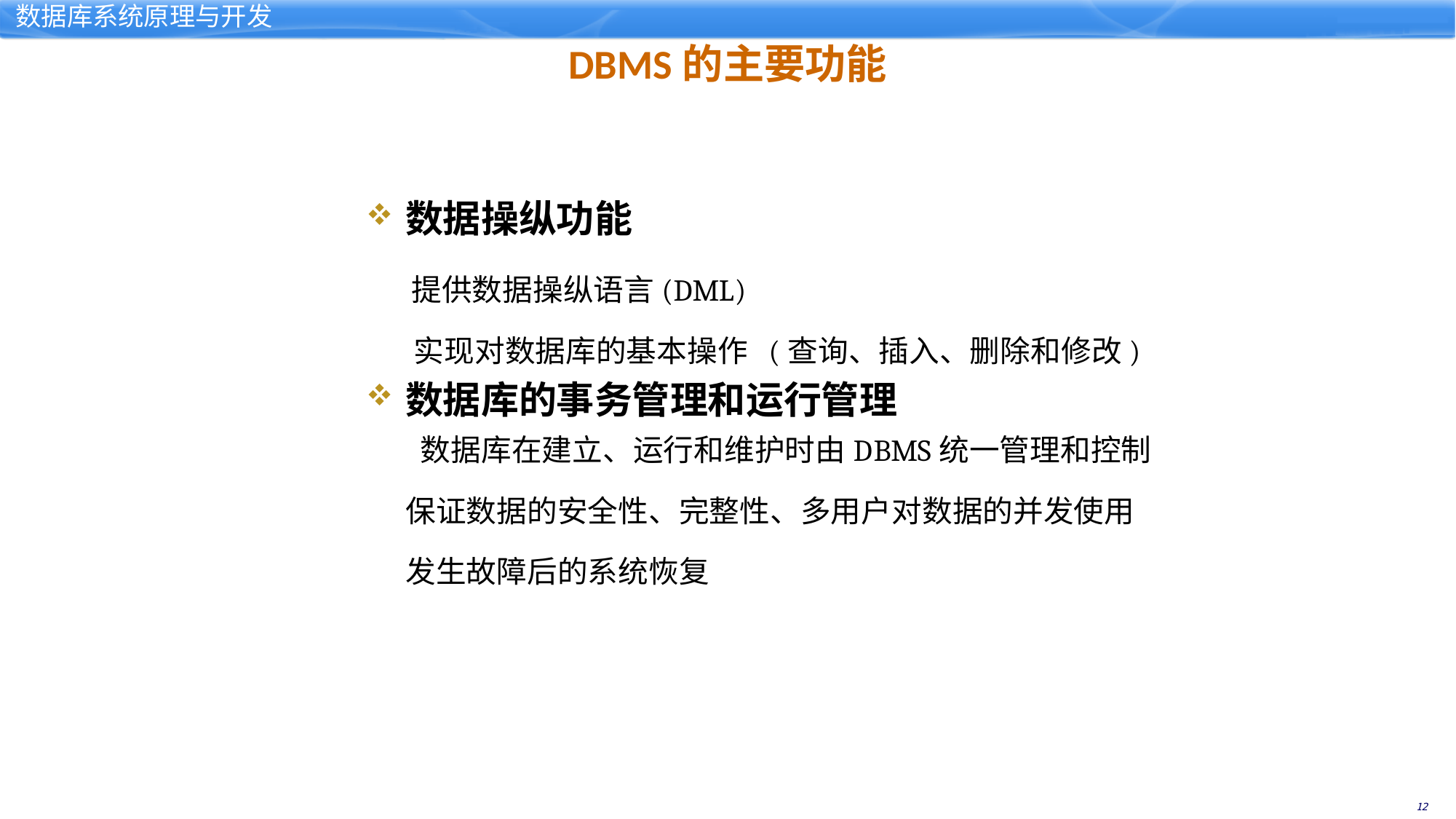

# DBMS的主要功能
数据操纵功能
     提供数据操纵语言(DML)
      实现对数据库的基本操作  (查询、插入、删除和修改)
数据库的事务管理和运行管理
       数据库在建立、运行和维护时由DBMS统一管理和控制
保证数据的安全性、完整性、多用户对数据的并发使用
发生故障后的系统恢复